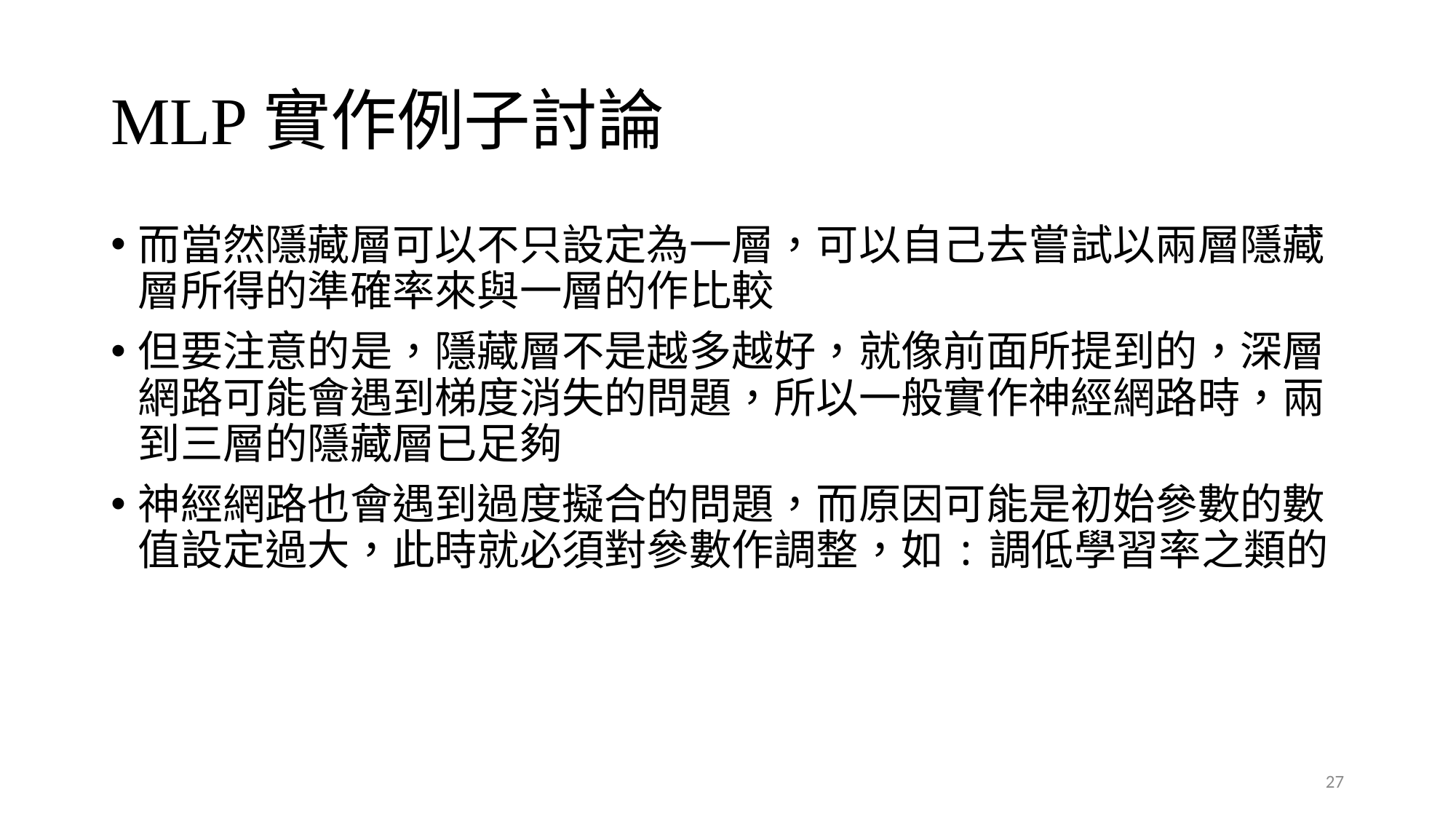

# MLP實作例子討論
而當然隱藏層可以不只設定為一層，可以自己去嘗試以兩層隱藏層所得的準確率來與一層的作比較
但要注意的是，隱藏層不是越多越好，就像前面所提到的，深層網路可能會遇到梯度消失的問題，所以一般實作神經網路時，兩到三層的隱藏層已足夠
神經網路也會遇到過度擬合的問題，而原因可能是初始參數的數值設定過大，此時就必須對參數作調整，如:調低學習率之類的
27